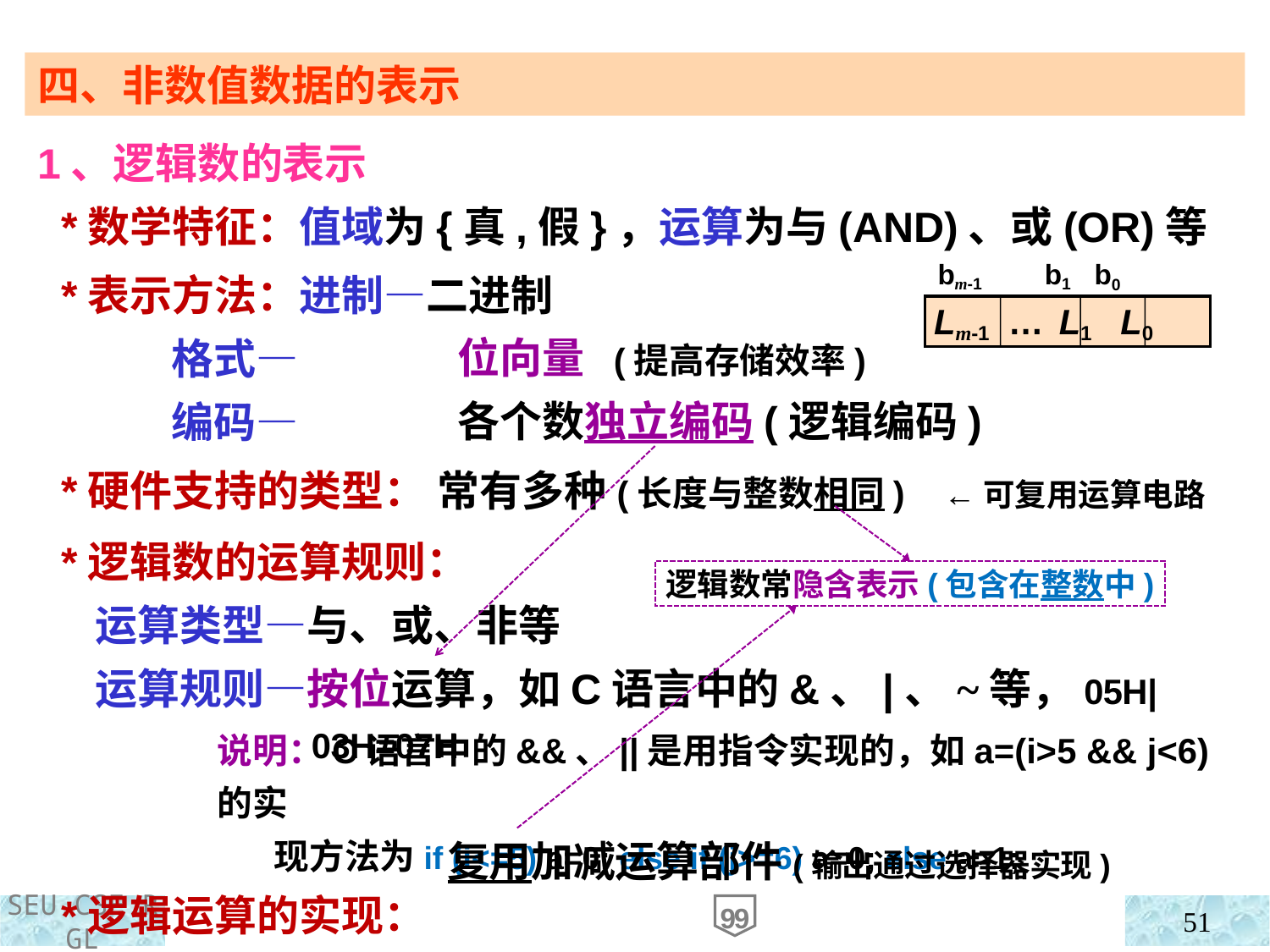

四、非数值数据的表示
1、逻辑数的表示
  *数学特征：值域为{真,假}，运算为与(AND)、或(OR)等
  *表示方法：进制—二进制
             格式—
             编码—
  *硬件支持的类型：
bm-1        b1   b0
 Lm-1  …  L1   L0

位向量  (提高存储效率)
各个数独立编码(逻辑编码)
常有多种(长度与整数相同)    ←可复用运算电路
逻辑数常隐含表示(包含在整数中)
  *逻辑数的运算规则：
     运算类型—与、或、非等
     运算规则—按位运算，如C语言中的&、|、~等，05H|03H=07H

  *逻辑运算的实现：
说明：C语言中的&&、||是用指令实现的，如a=(i>5 && j<6)的实
      现方法为if (i<=5) a=0; else if (j>=6) a=0; else a=1;
复用加减运算部件(输出通过选择器实现)
99
51